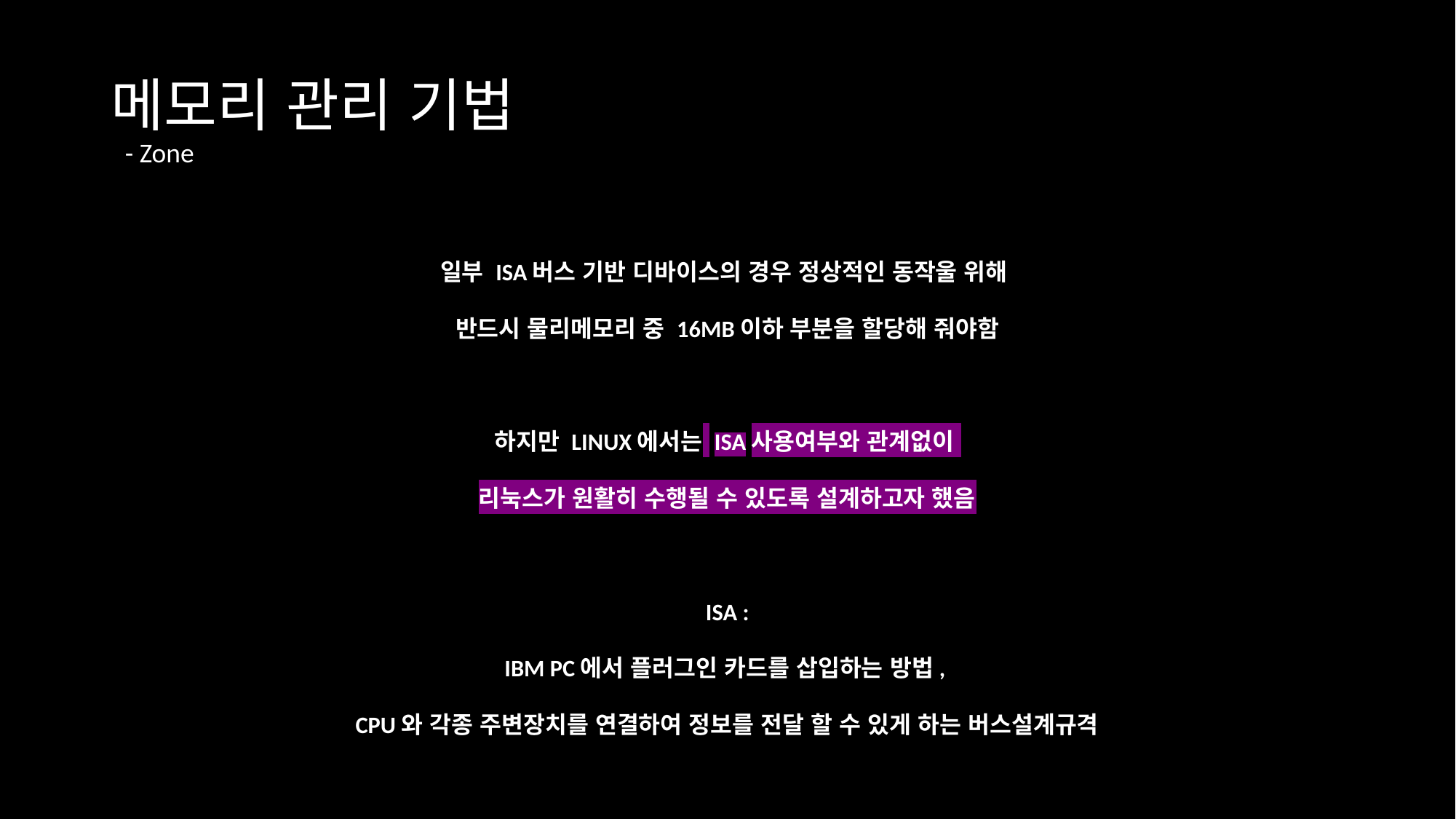

# 메모리 관리 기법 - Zone
일부 ISA버스 기반 디바이스의 경우 정상적인 동작울 위해
반드시 물리메모리 중 16MB이하 부분을 할당해 줘야함

하지만 LINUX에서는 ISA사용여부와 관계없이
리눅스가 원활히 수행될 수 있도록 설계하고자 했음

ISA :
IBM PC에서 플러그인 카드를 삽입하는 방법,
CPU와 각종 주변장치를 연결하여 정보를 전달 할 수 있게 하는 버스설계규격